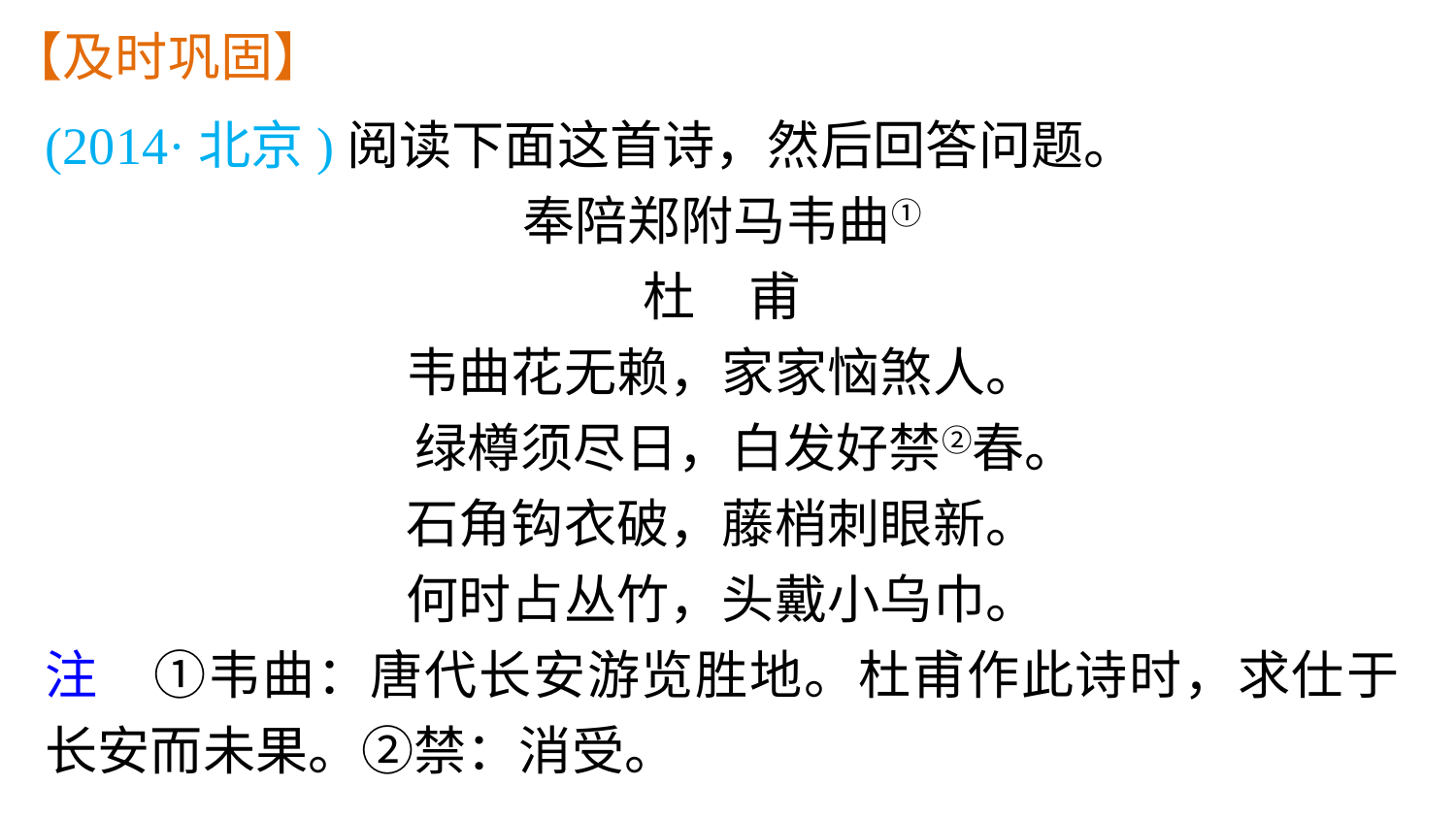

【及时巩固】
(2014·北京)阅读下面这首诗，然后回答问题。
奉陪郑附马韦曲①
杜　甫
韦曲花无赖，家家恼煞人。
   绿樽须尽日，白发好禁②春。
石角钩衣破，藤梢刺眼新。
何时占丛竹，头戴小乌巾。
注　①韦曲：唐代长安游览胜地。杜甫作此诗时，求仕于长安而未果。②禁：消受。